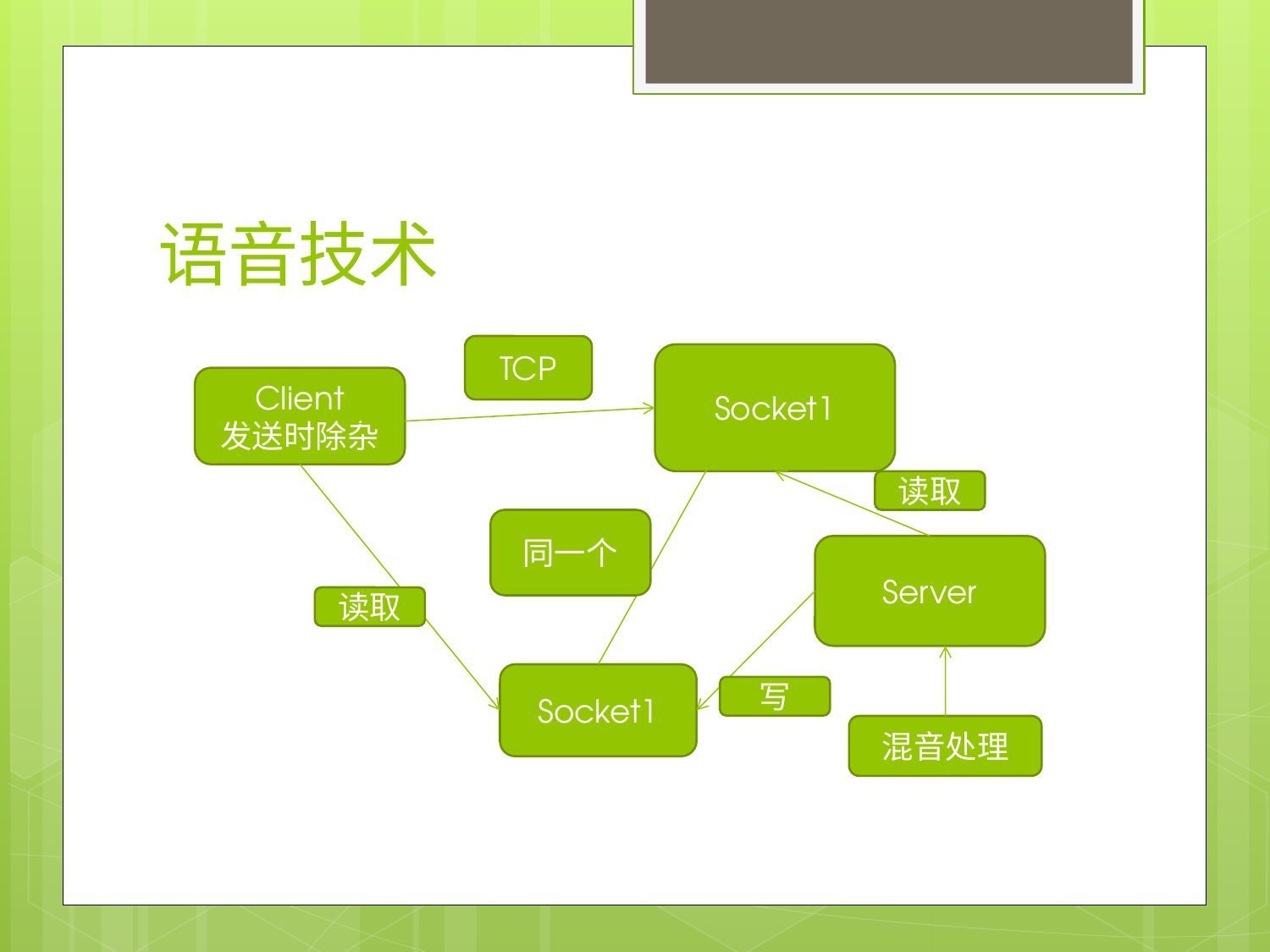

# 语音技术

TCP
Socket1
Client
发送时除杂
读取
同一个
Server
读取
Socket1
写
混音处理